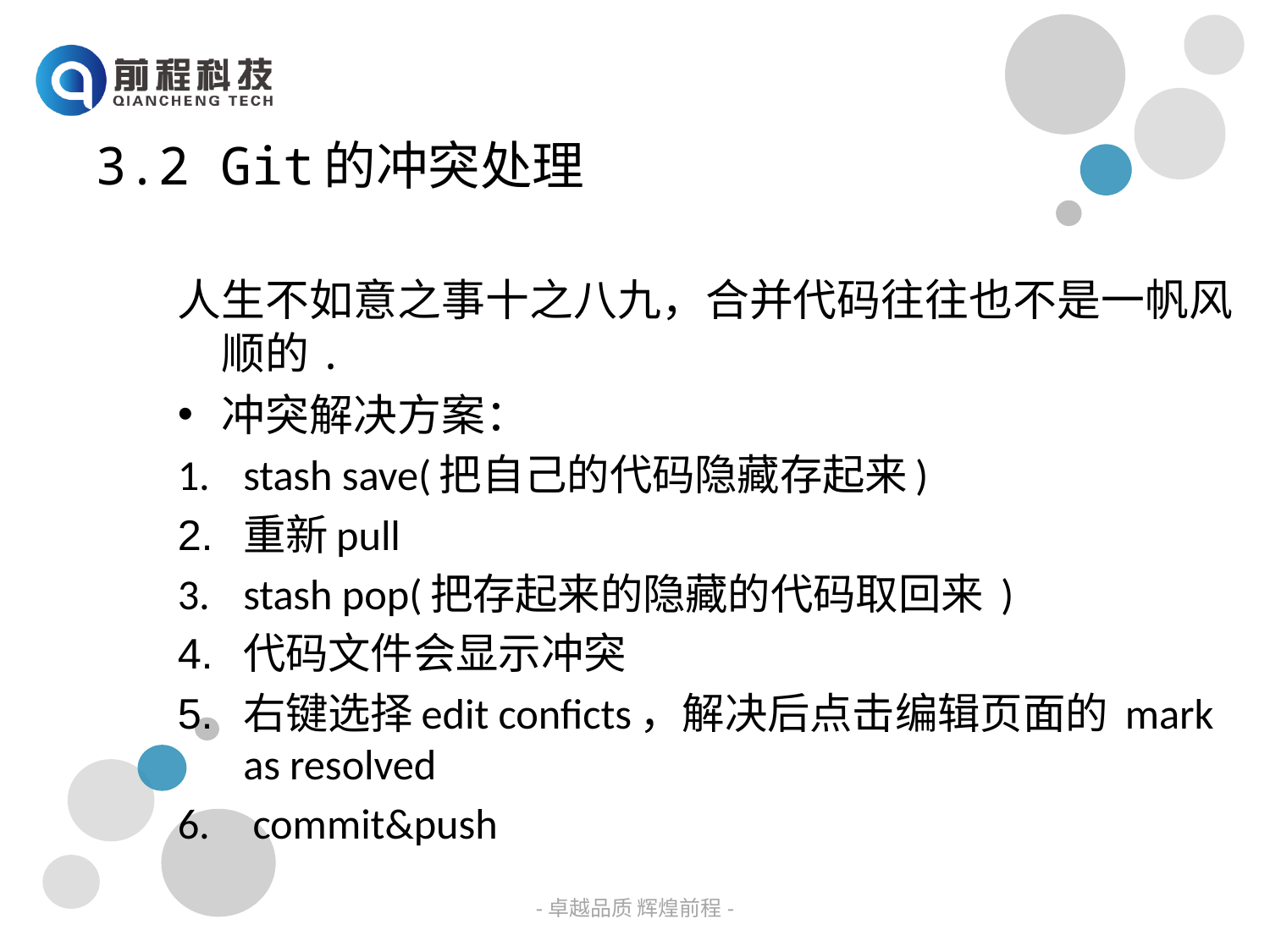

3.2 Git的冲突处理
人生不如意之事十之八九，合并代码往往也不是一帆风顺的.
冲突解决方案：
stash save(把自己的代码隐藏存起来)
重新pull
stash pop(把存起来的隐藏的代码取回来 )
代码文件会显示冲突
右键选择edit conficts，解决后点击编辑页面的 mark as resolved
 commit&push
-卓越品质 辉煌前程-